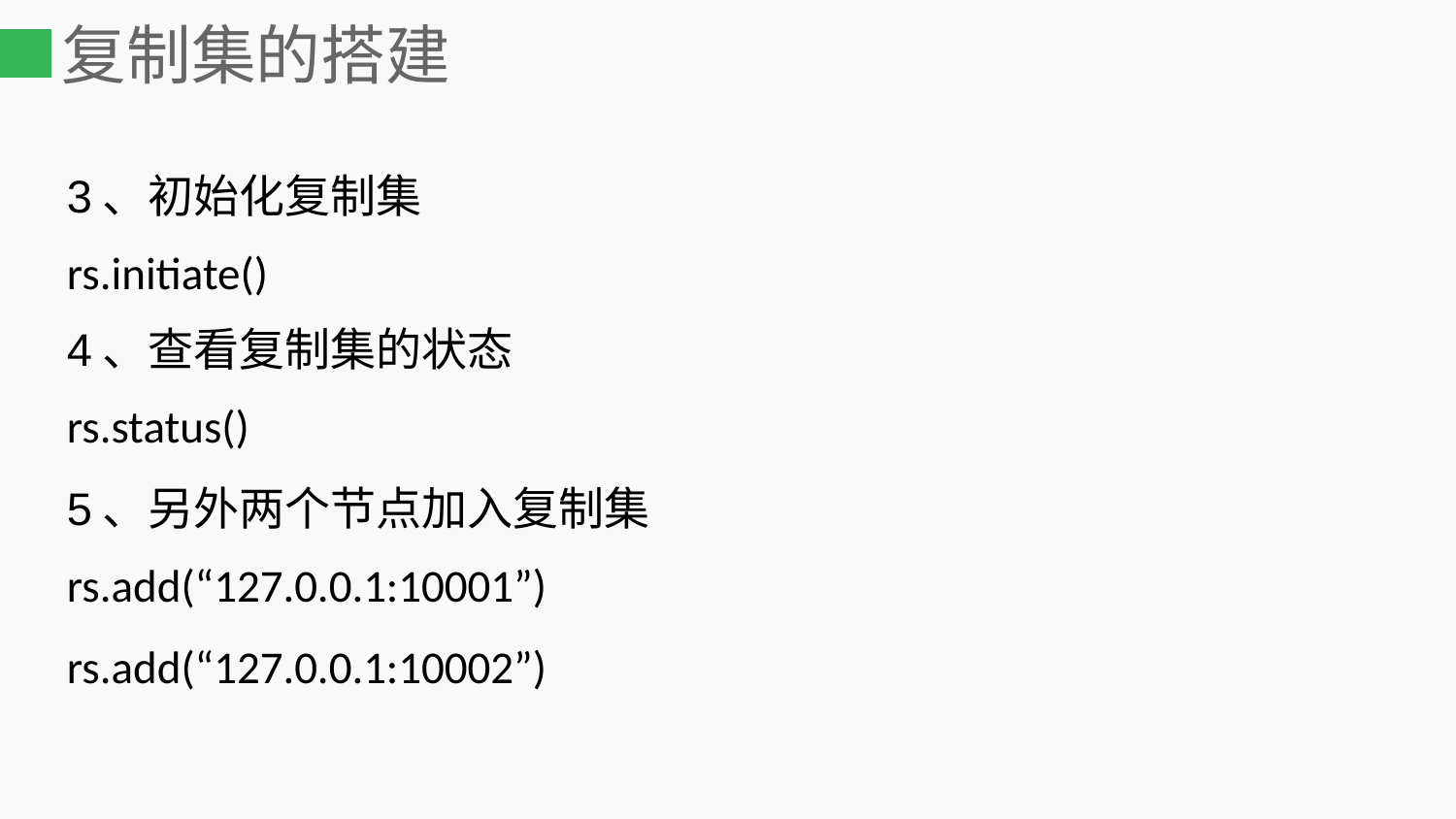

# 复制集的搭建
3、初始化复制集
rs.initiate()
4、查看复制集的状态
rs.status()
5、另外两个节点加入复制集
rs.add(“127.0.0.1:10001”)
rs.add(“127.0.0.1:10002”)